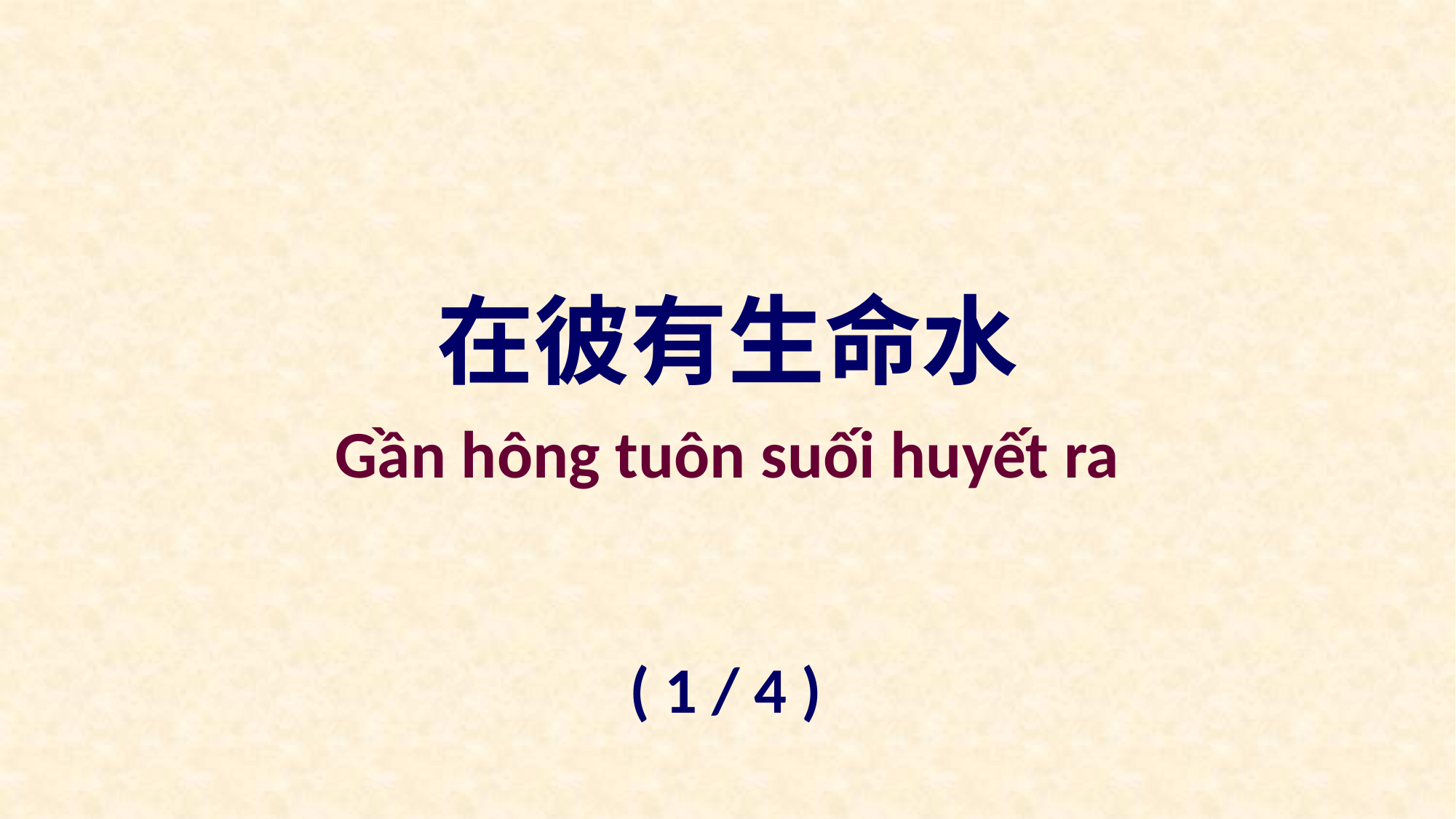

在彼有生命水
Gần hông tuôn suối huyết ra
( 1 / 4 )